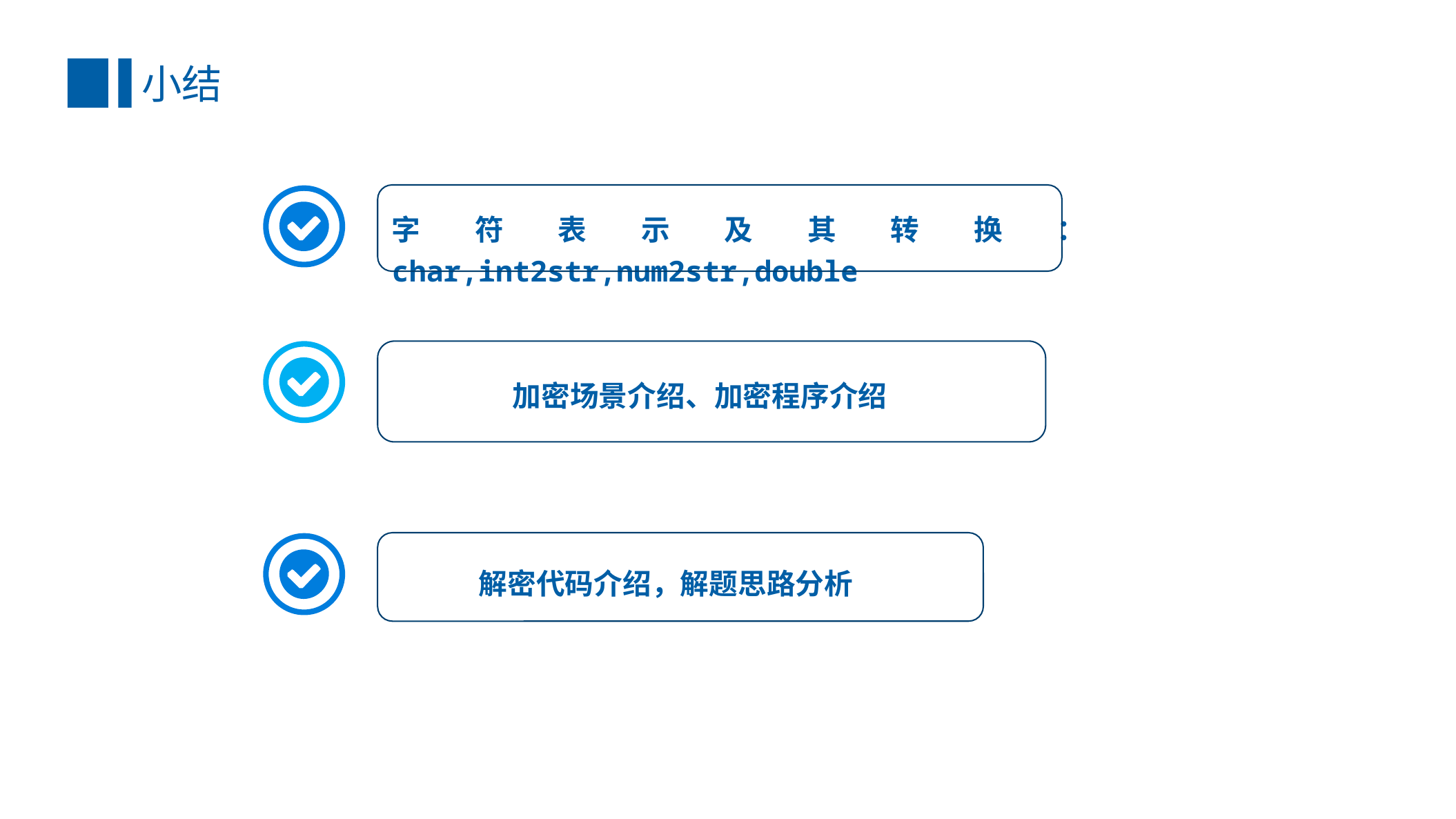

小结

字符表示及其转换：char,int2str,num2str,double

加密场景介绍、加密程序介绍

解密代码介绍，解题思路分析